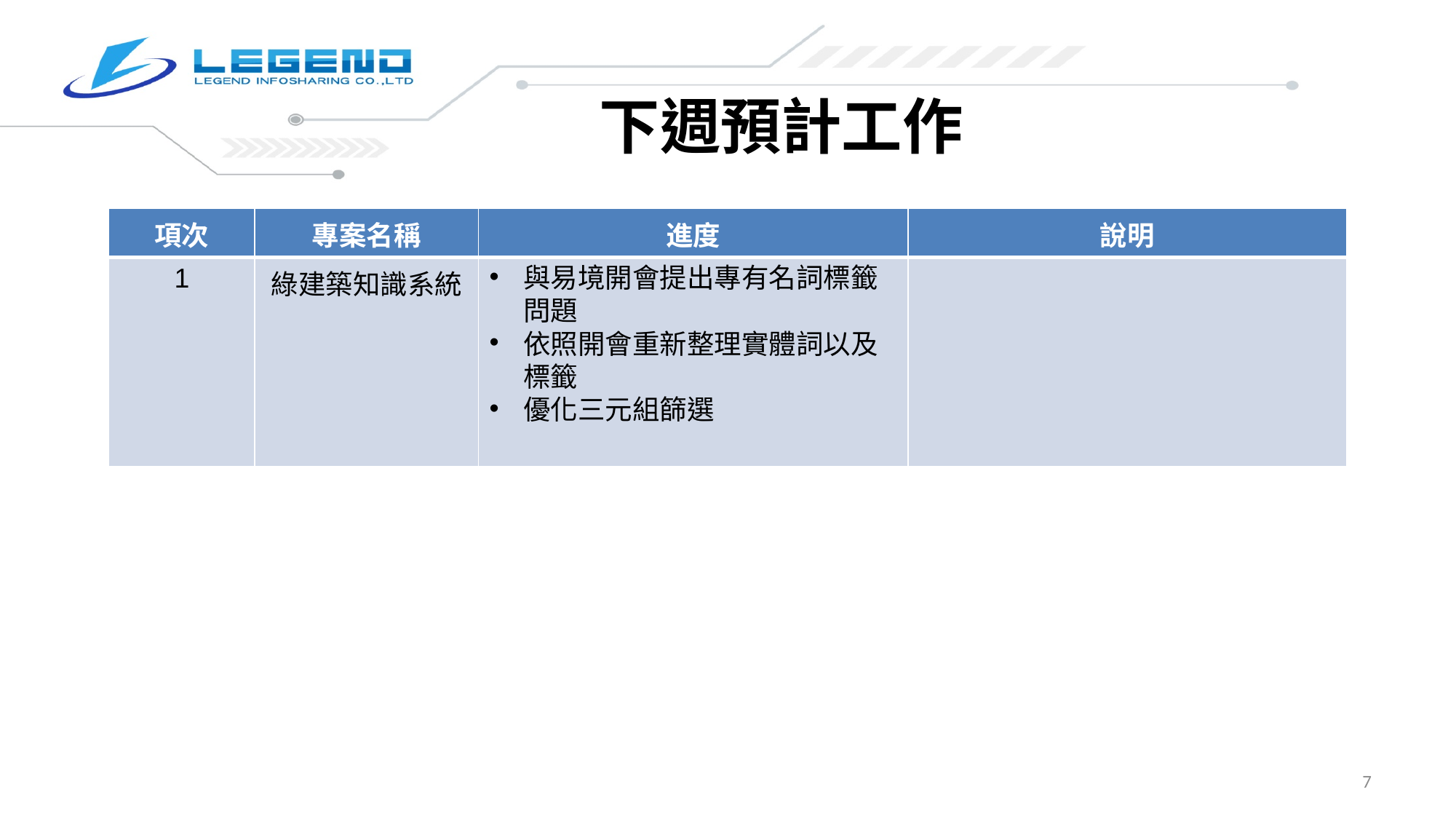

# 下週預計工作
| 項次 | 專案名稱 | 進度 | 說明 |
| --- | --- | --- | --- |
| 1 | 綠建築知識系統 | 與易境開會提出專有名詞標籤問題 依照開會重新整理實體詞以及標籤 優化三元組篩選 |  |
7